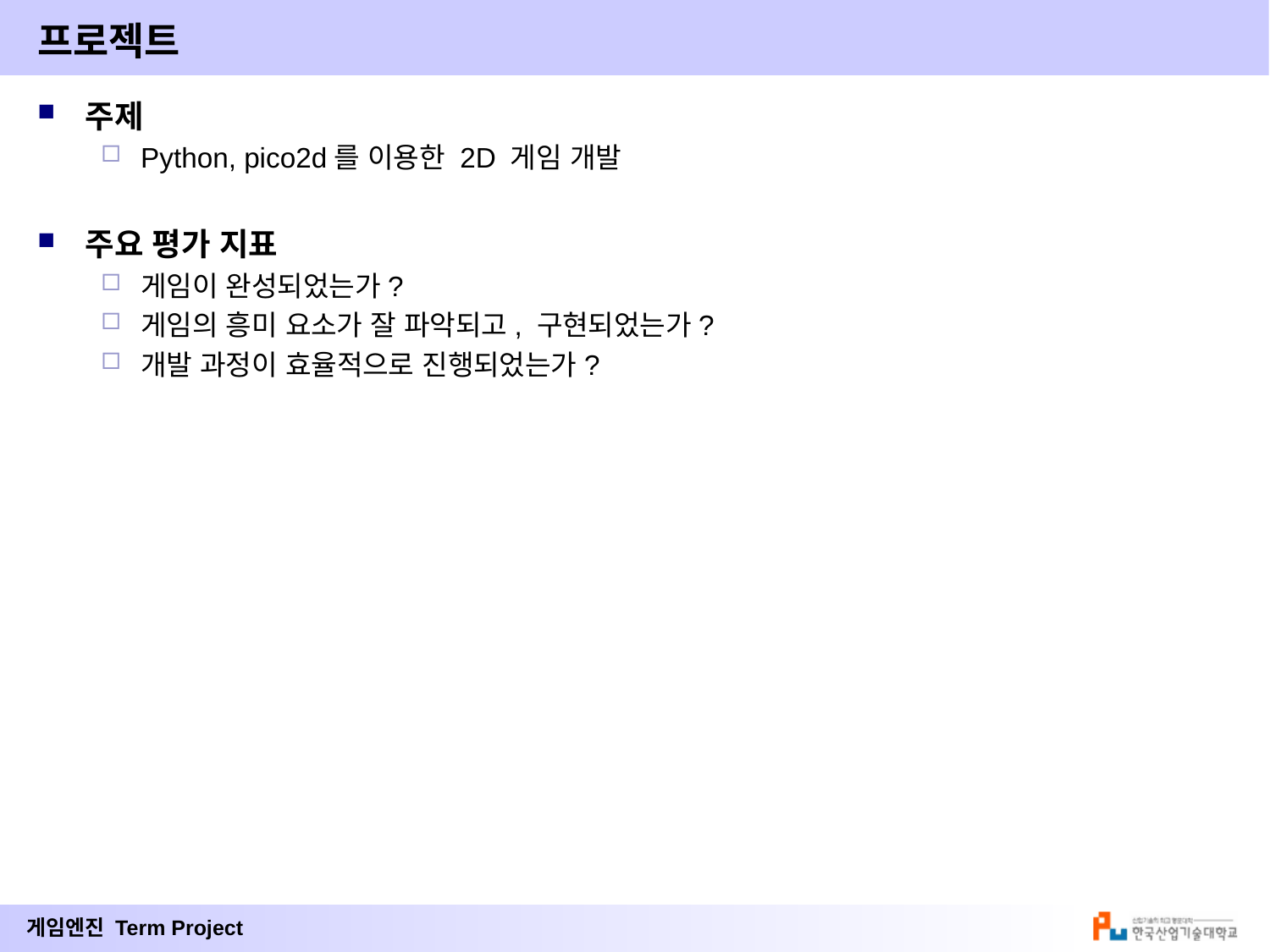

# 프로젝트
주제
Python, pico2d를 이용한 2D 게임 개발

주요 평가 지표
게임이 완성되었는가?
게임의 흥미 요소가 잘 파악되고, 구현되었는가?
개발 과정이 효율적으로 진행되었는가?